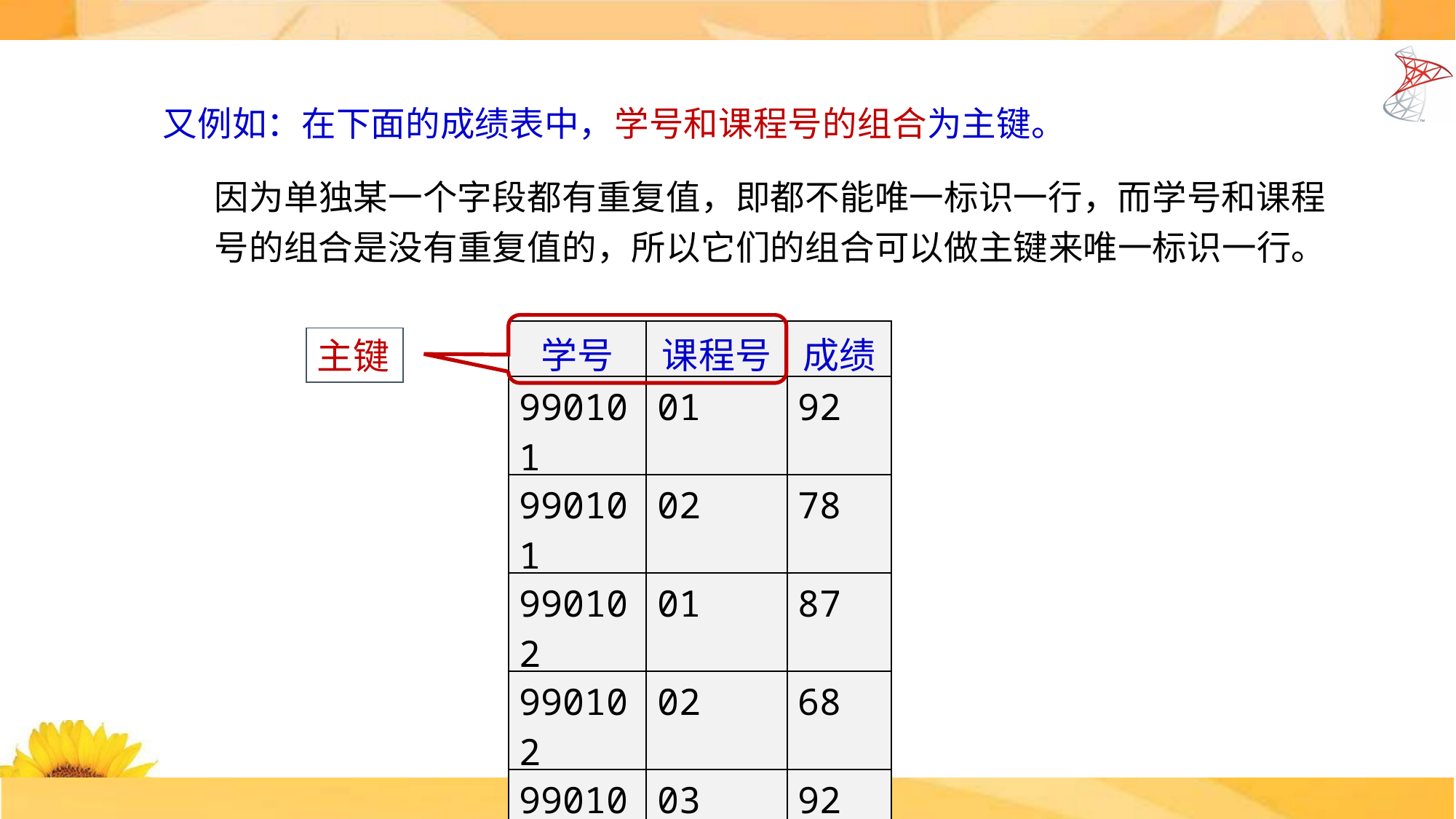

又例如：在下面的成绩表中，学号和课程号的组合为主键。
因为单独某一个字段都有重复值，即都不能唯一标识一行，而学号和课程号的组合是没有重复值的，所以它们的组合可以做主键来唯一标识一行。

主键
| 学号 | 课程号 | 成绩 |
| --- | --- | --- |
| 990101 | 01 | 92 |
| 990101 | 02 | 78 |
| 990102 | 01 | 87 |
| 990102 | 02 | 68 |
| 990102 | 03 | 92 |
成绩表